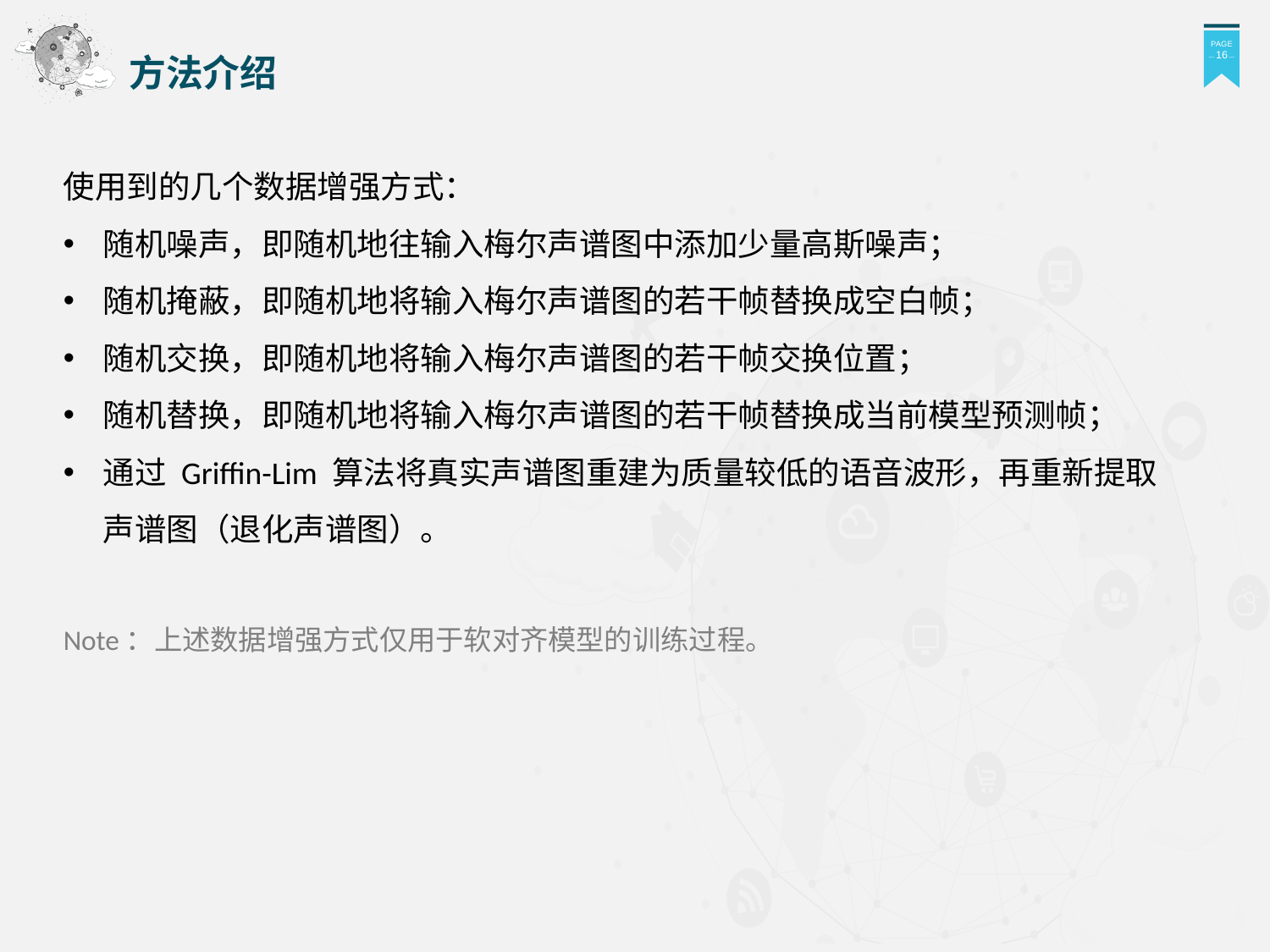

方法介绍
使用到的几个数据增强方式：
随机噪声，即随机地往输入梅尔声谱图中添加少量高斯噪声；
随机掩蔽，即随机地将输入梅尔声谱图的若干帧替换成空白帧；
随机交换，即随机地将输入梅尔声谱图的若干帧交换位置；
随机替换，即随机地将输入梅尔声谱图的若干帧替换成当前模型预测帧；
通过 Griffin-Lim 算法将真实声谱图重建为质量较低的语音波形，再重新提取声谱图（退化声谱图）。

Note：上述数据增强方式仅用于软对齐模型的训练过程。